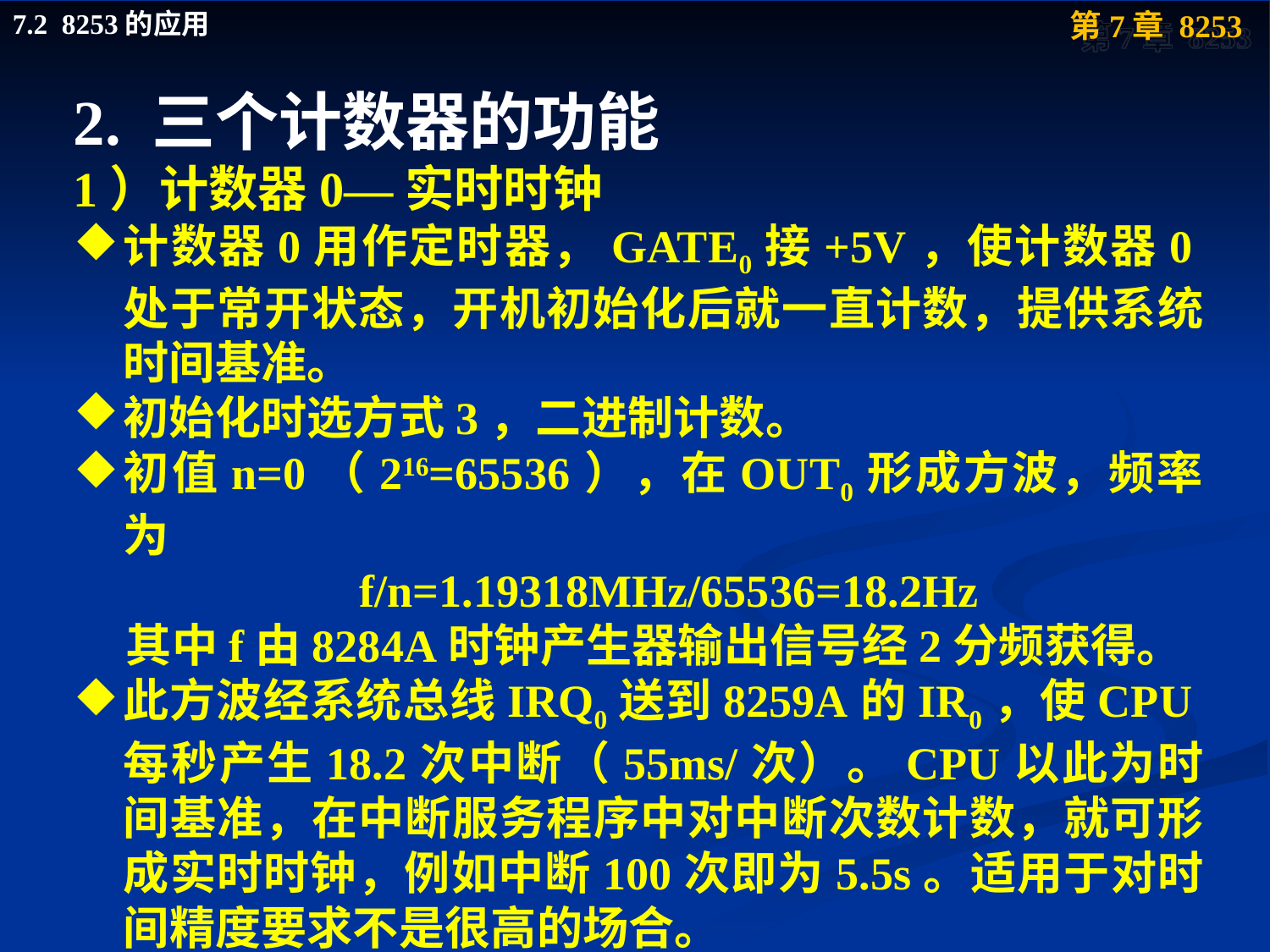

2. 三个计数器的功能
1）计数器0—实时时钟
计数器0用作定时器，GATE0接+5V，使计数器0处于常开状态，开机初始化后就一直计数，提供系统时间基准。
初始化时选方式3，二进制计数。
初值n=0（216=65536），在OUT0形成方波，频率为
                         f/n=1.19318MHz/65536=18.2Hz
    其中f由8284A时钟产生器输出信号经2分频获得。
此方波经系统总线IRQ0送到8259A的IR0，使CPU每秒产生18.2次中断（55ms/次）。CPU以此为时间基准，在中断服务程序中对中断次数计数，就可形成实时时钟，例如中断100次即为5.5s。适用于对时间精度要求不是很高的场合。